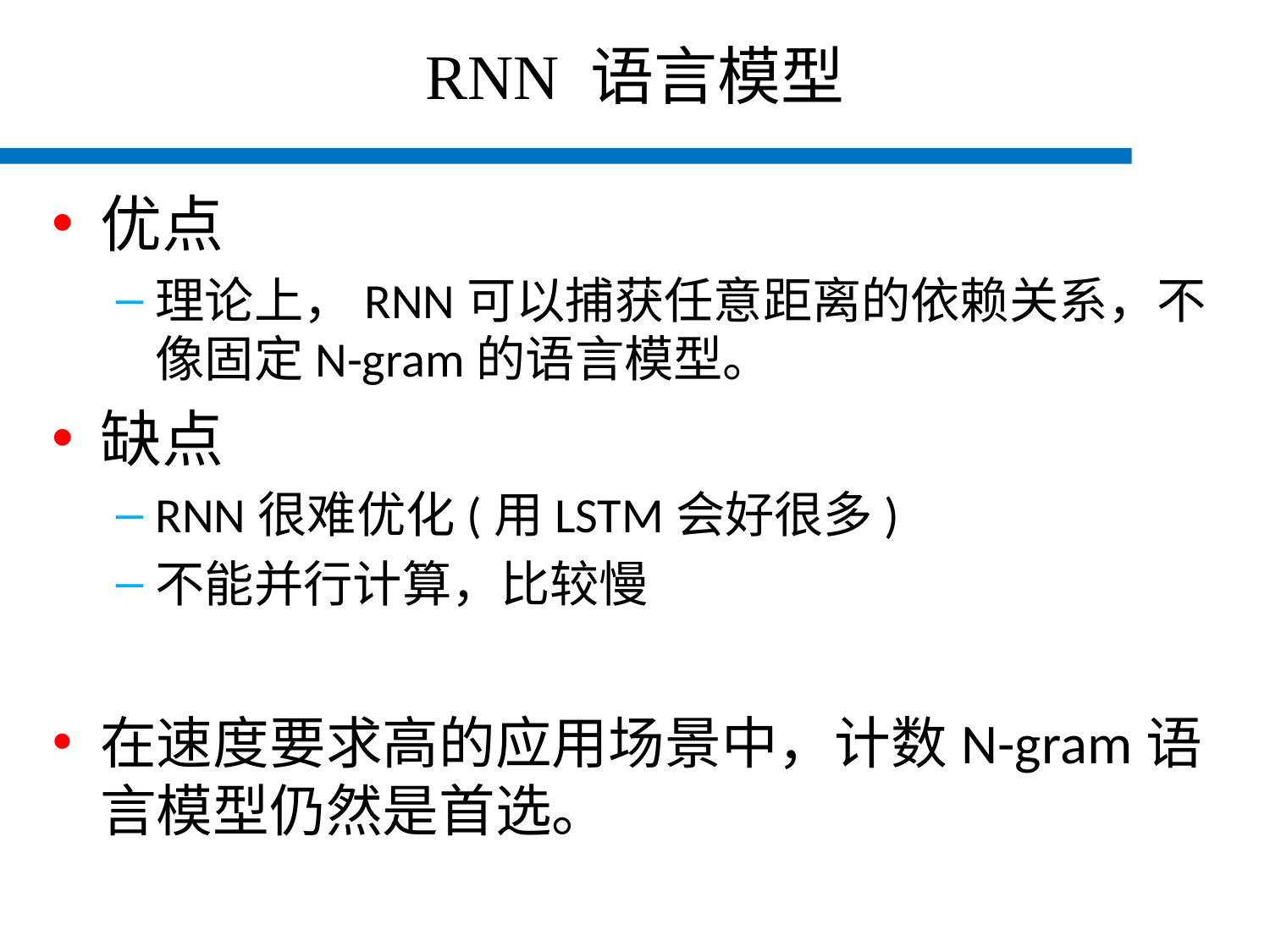

# RNN 语言模型
优点
理论上，RNN可以捕获任意距离的依赖关系，不像固定N-gram的语言模型。
缺点
RNN很难优化(用LSTM会好很多)
不能并行计算，比较慢

在速度要求高的应用场景中，计数N-gram语言模型仍然是首选。